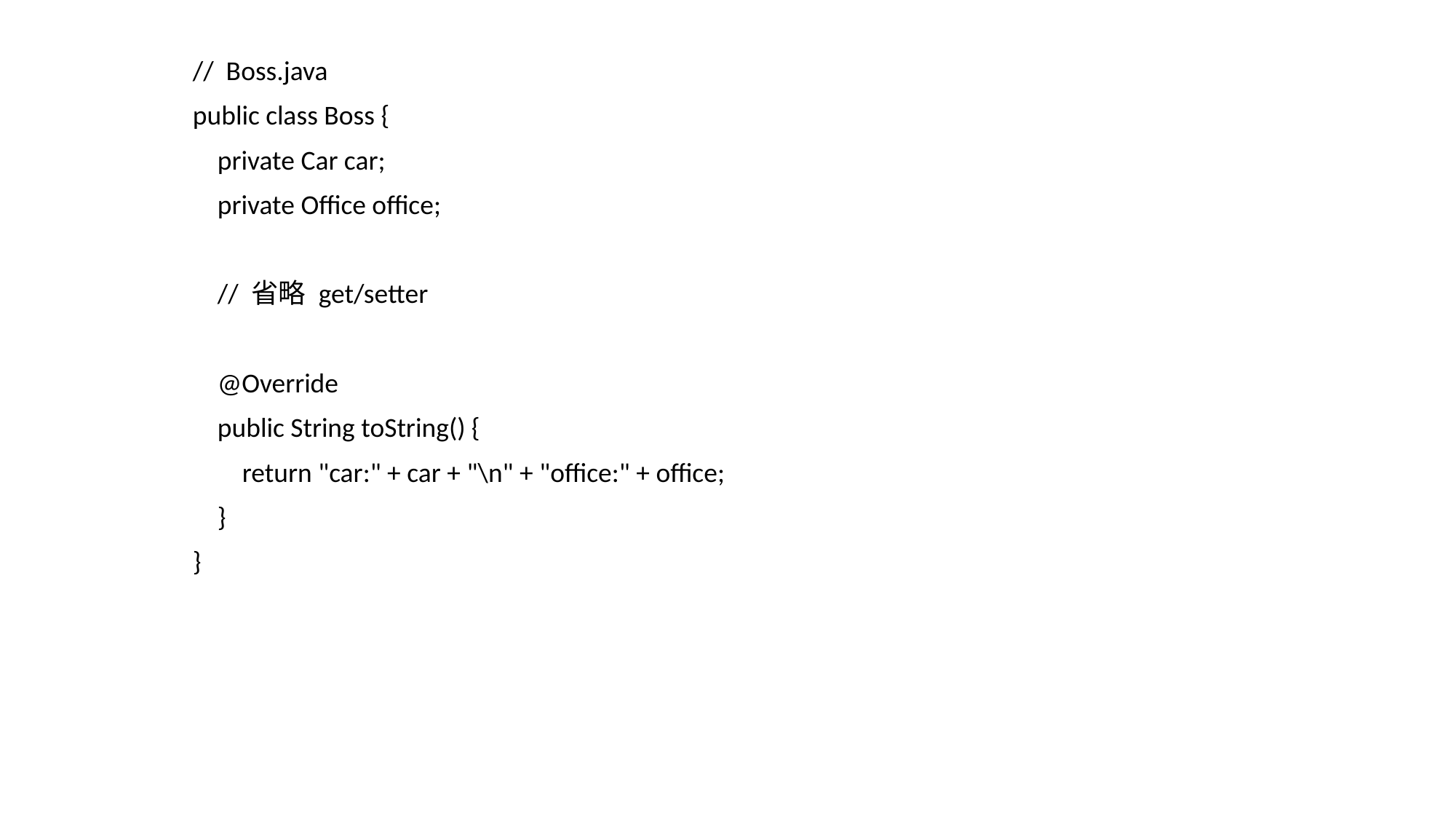

//  Boss.java
public class Boss {
    private Car car;
    private Office office;

    // 省略 get/setter

    @Override
    public String toString() {
        return "car:" + car + "\n" + "office:" + office;
    }
}